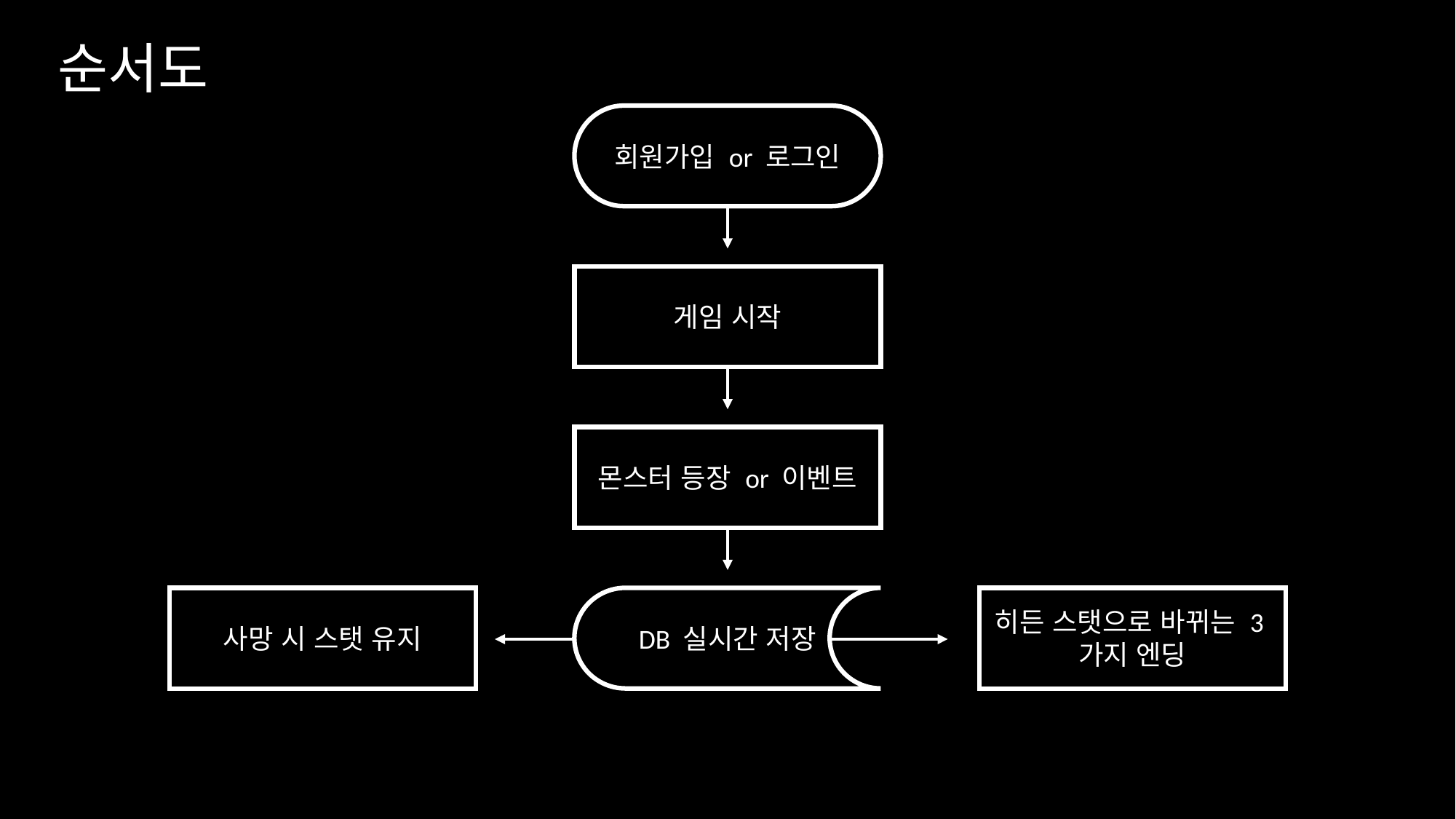

기술스택과 주요기능
프로젝트 목적
순서도
회원가입 or 로그인
게임 시작
몬스터 등장 or 이벤트
사망 시 스탯 유지
DB 실시간 저장
히든 스탯으로 바뀌는 3가지 엔딩